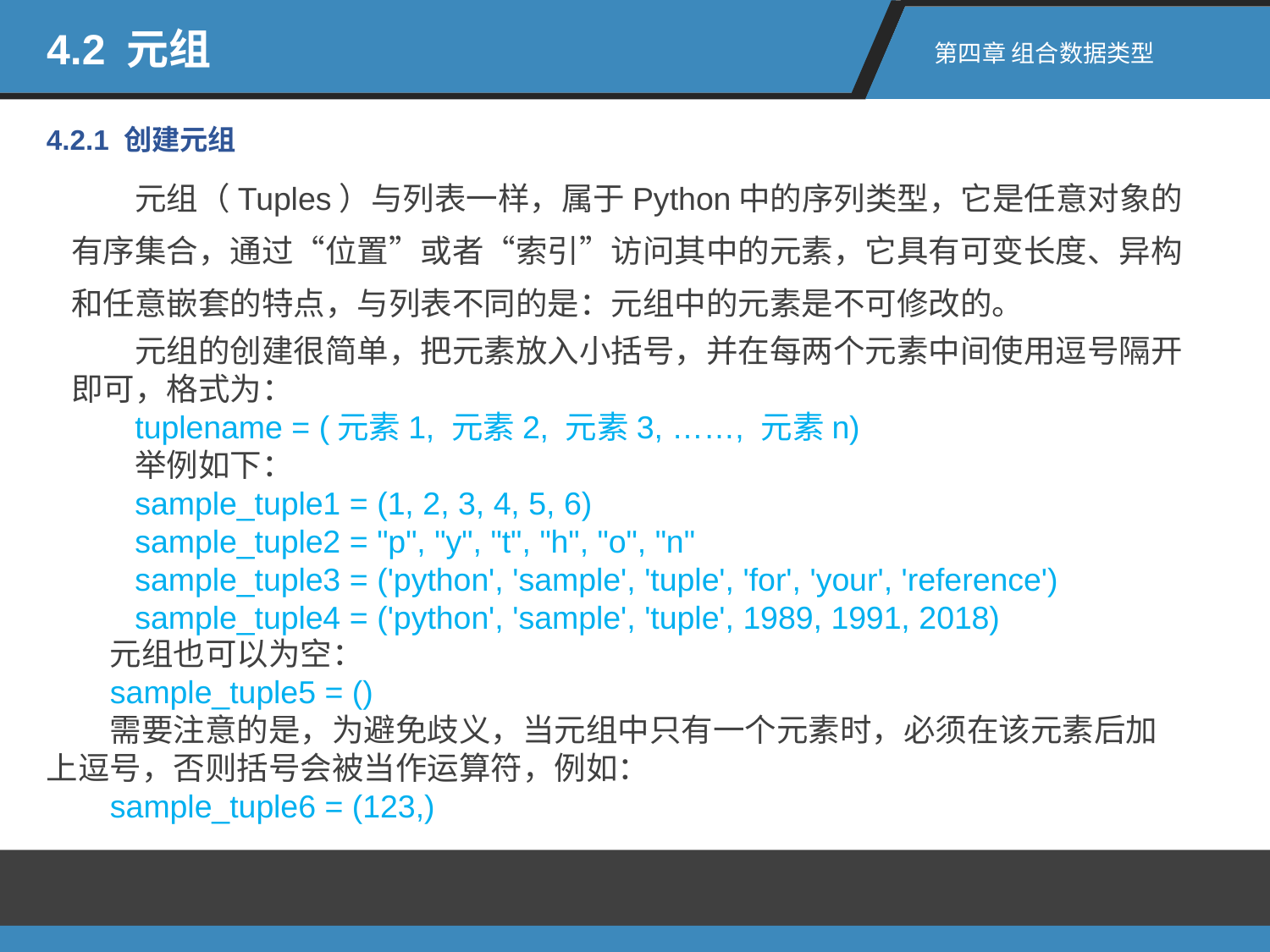

4.2 元组
第四章 组合数据类型
4.2.1 创建元组
元组（Tuples）与列表一样，属于Python中的序列类型，它是任意对象的有序集合，通过“位置”或者“索引”访问其中的元素，它具有可变长度、异构和任意嵌套的特点，与列表不同的是：元组中的元素是不可修改的。
元组的创建很简单，把元素放入小括号，并在每两个元素中间使用逗号隔开即可，格式为：
tuplename = (元素1, 元素2, 元素3, ……, 元素n)
举例如下：
sample_tuple1 = (1, 2, 3, 4, 5, 6)
sample_tuple2 = "p", "y", "t", "h", "o", "n"
sample_tuple3 = ('python', 'sample', 'tuple', 'for', 'your', 'reference')
sample_tuple4 = ('python', 'sample', 'tuple', 1989, 1991, 2018)
元组也可以为空：
sample_tuple5 = ()
需要注意的是，为避免歧义，当元组中只有一个元素时，必须在该元素后加上逗号，否则括号会被当作运算符，例如：
sample_tuple6 = (123,)